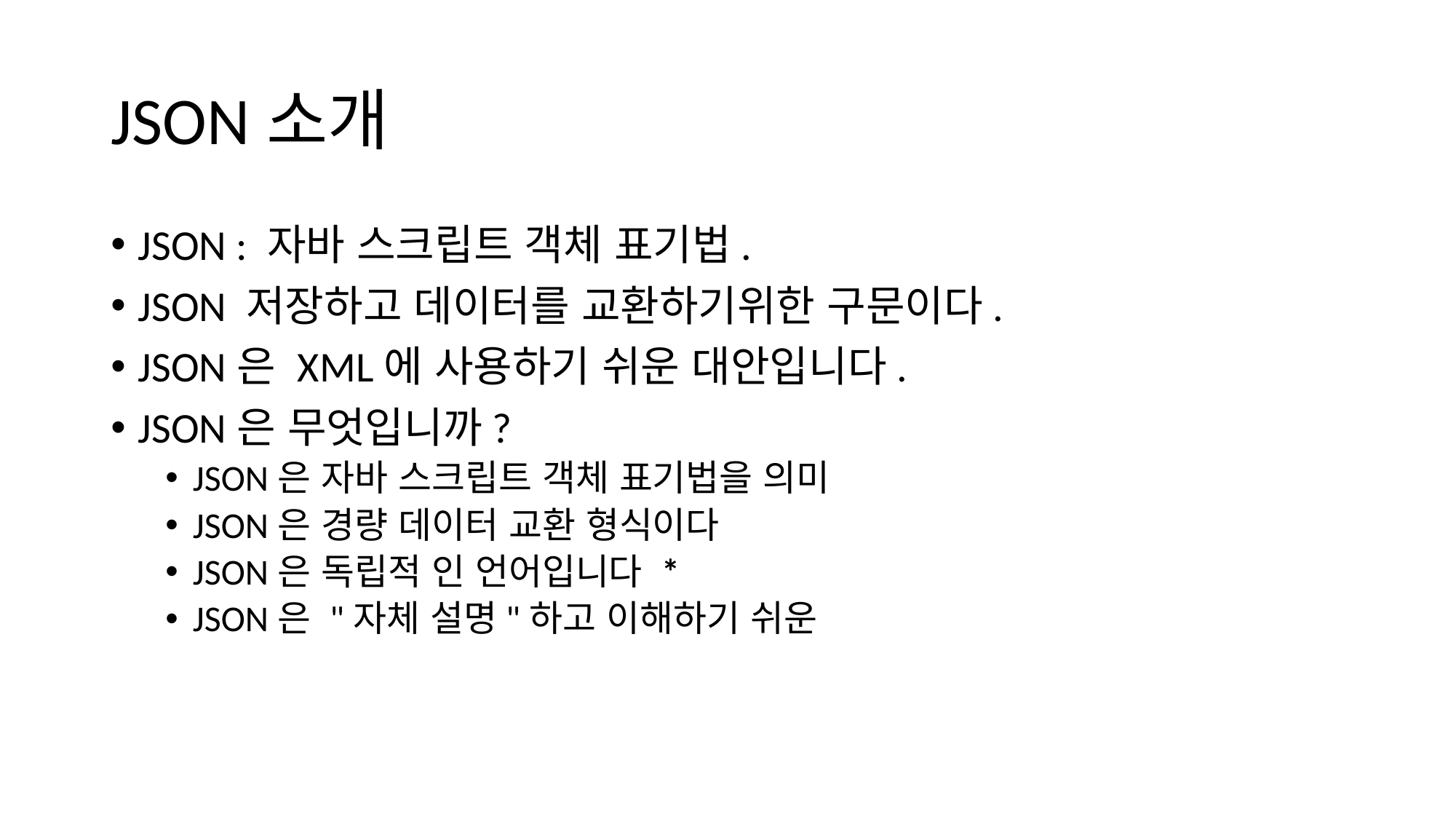

# JSON소개
JSON : 자바 스크립트 객체 표기법.
JSON 저장하고 데이터를 교환하기위한 구문이다.
JSON은 XML에 사용하기 쉬운 대안입니다.
JSON은 무엇입니까?
JSON은 자바 스크립트 객체 표기법을 의미
JSON은 경량 데이터 교환 형식이다
JSON은 독립적 인 언어입니다 *
JSON은 "자체 설명"하고 이해하기 쉬운